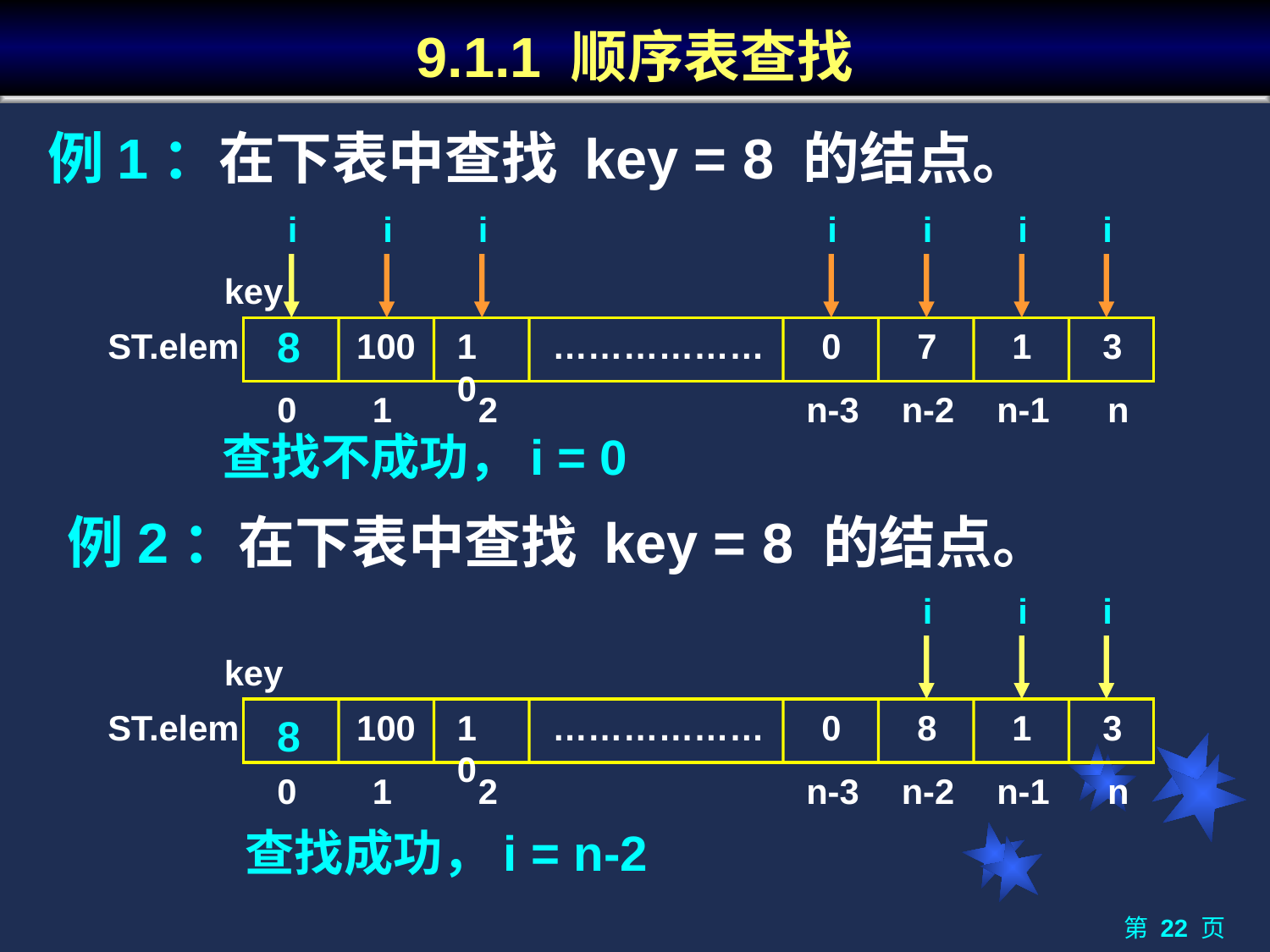

# 9.1.1 顺序表查找
例1：在下表中查找 key = 8 的结点。
i

i

i

i

i

i

i

key
ST.elem

0
1
2
n-3
n-2
n-1
n
8
100
10
………………
0
7
1
3
查找不成功，i = 0
例2：在下表中查找 key = 8 的结点。
key
ST.elem

0
1
2
n-3
n-2
n-1
n
100
10
………………
0
8
1
3
i

i

i

8
查找成功，i = n-2
第 22 页